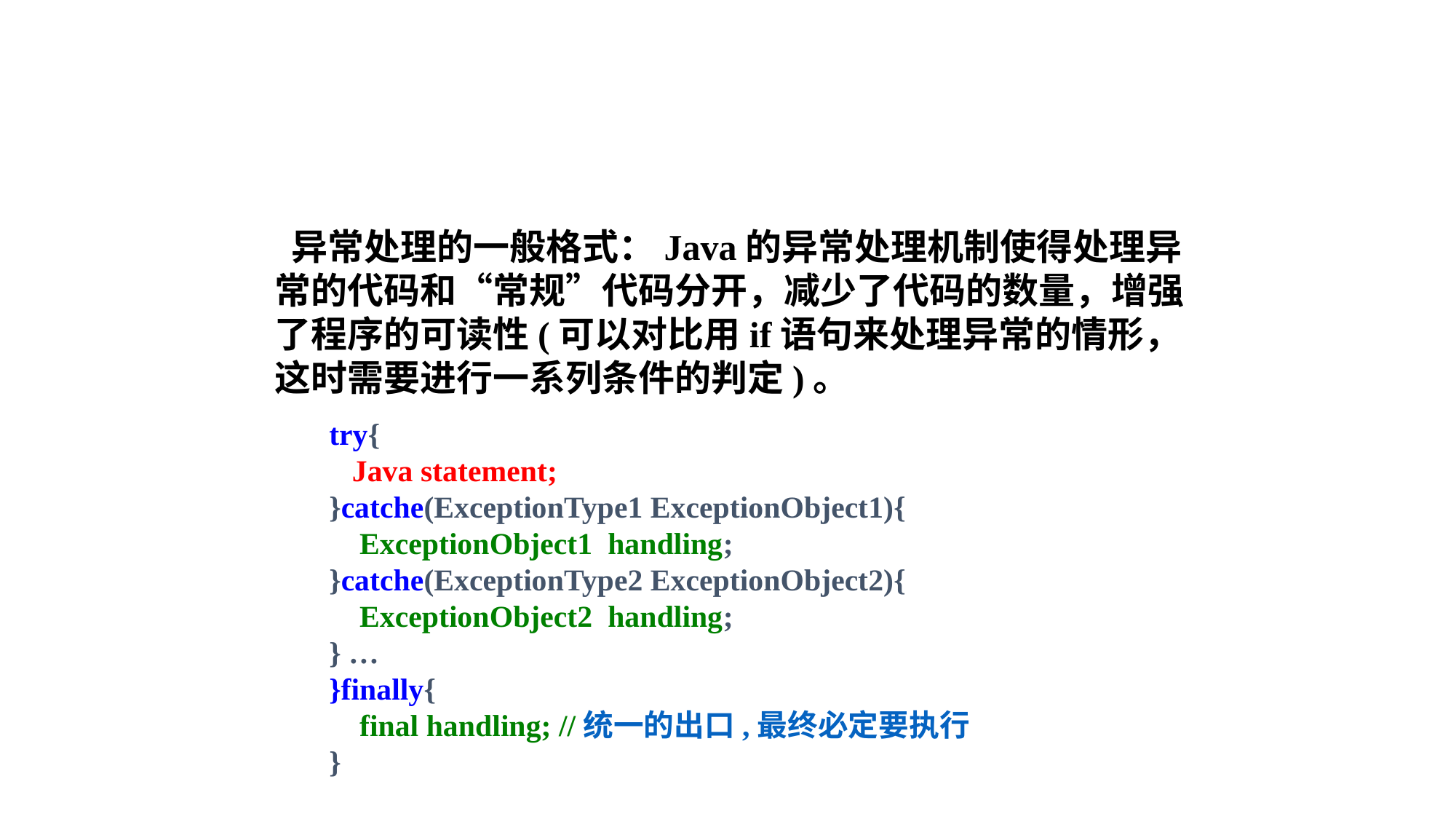

异常处理的一般格式：Java的异常处理机制使得处理异常的代码和“常规”代码分开，减少了代码的数量，增强了程序的可读性(可以对比用if语句来处理异常的情形，这时需要进行一系列条件的判定)。

try{
   Java statement;
}catche(ExceptionType1 ExceptionObject1){
    ExceptionObject1  handling;
}catche(ExceptionType2 ExceptionObject2){
    ExceptionObject2  handling;
} …
}finally{
    final handling; //统一的出口,最终必定要执行
}